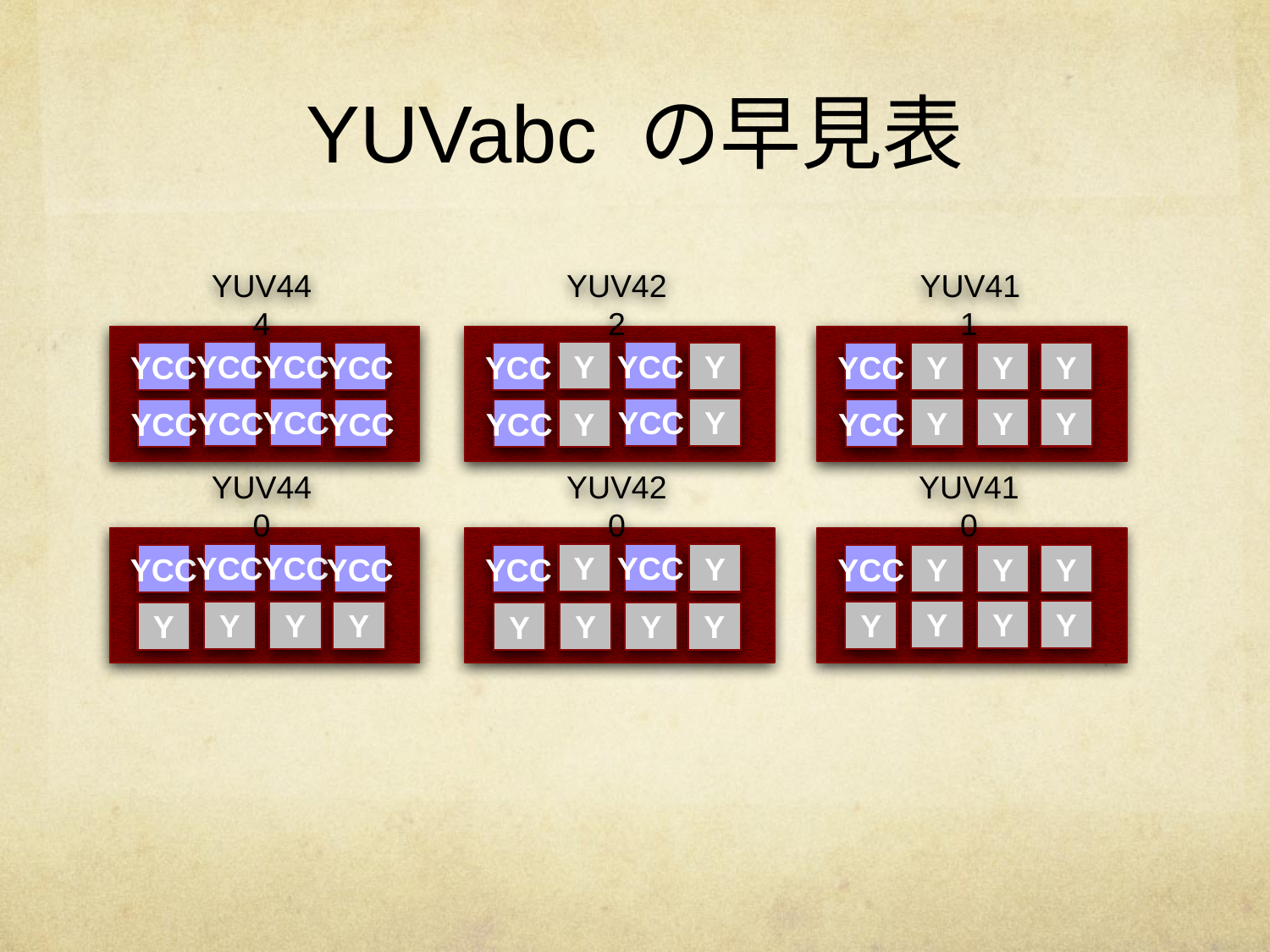

# YUVabc の早見表
YUV444
YUV422
YUV411

YCC
YCC
YCC
Y
Y
YCC
YCC
YCC
YCC
Y
Y
Y
YCC
YCC
Y
YCC
Y
Y
Y
YCC
YCC
YCC
Y
YCC
YUV440
YUV420
YUV410

YCC
YCC
YCC
Y
Y
YCC
YCC
YCC
YCC
Y
Y
Y
Y
Y
Y
Y
Y
Y
Y
Y
Y
Y
Y
Y